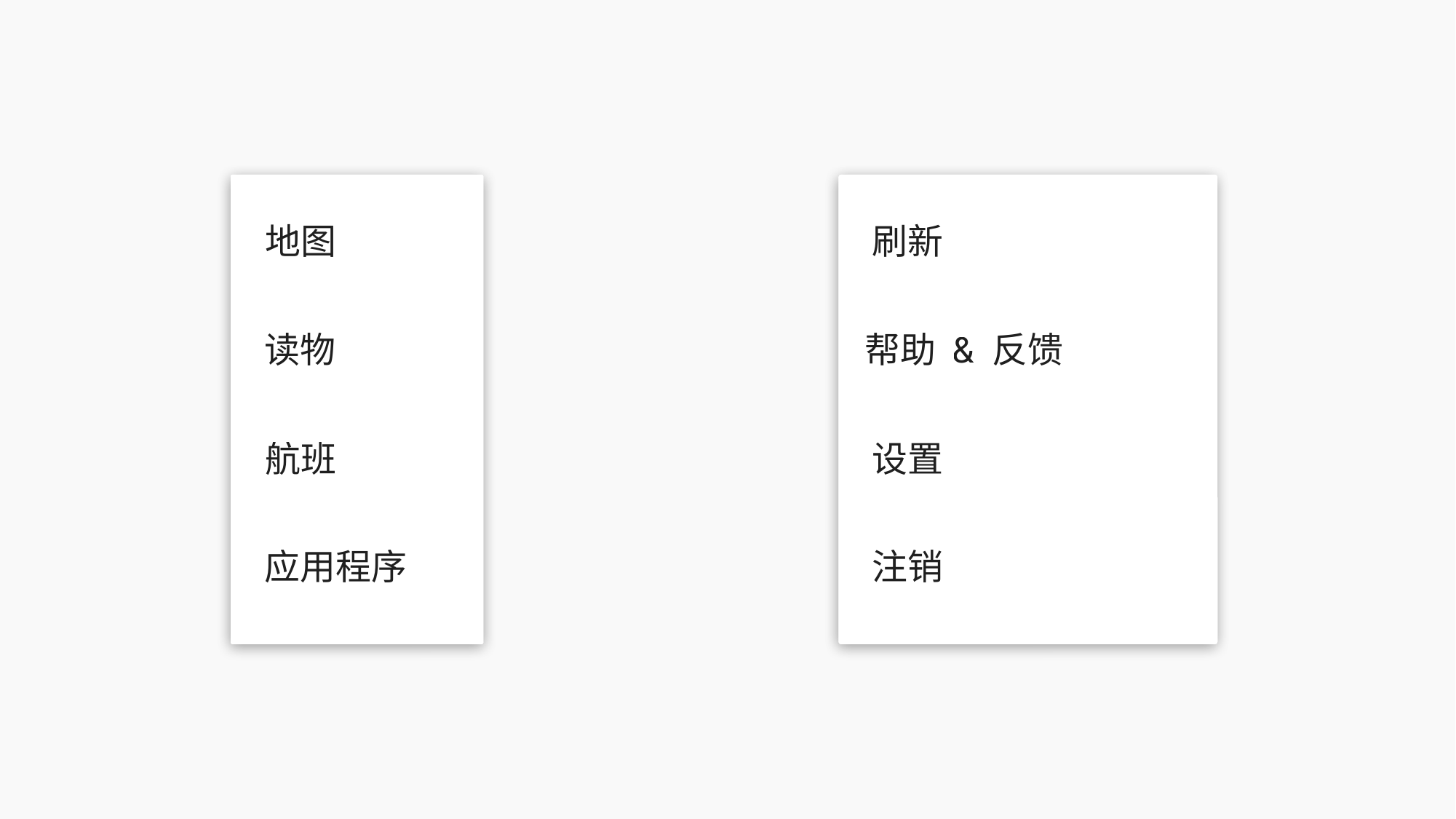

地图
刷新
读物
帮助 & 反馈
航班
设置
应用程序
注销